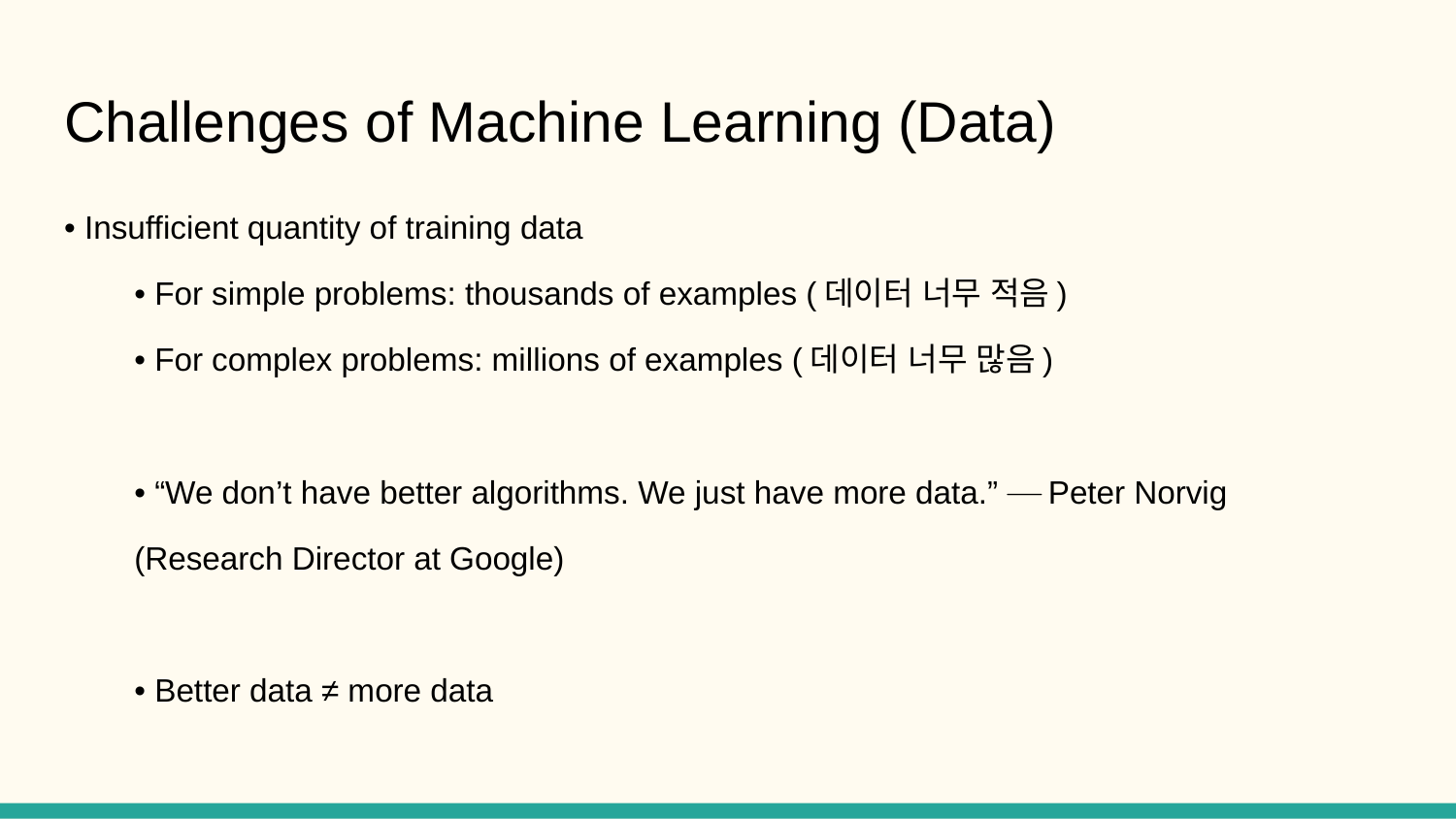

# Challenges of Machine Learning (Data)
• Insufficient quantity of training data
• For simple problems: thousands of examples (데이터 너무 적음)
• For complex problems: millions of examples (데이터 너무 많음)

• “We don’t have better algorithms. We just have more data.” ⎯ Peter Norvig
(Research Director at Google)

• Better data ≠ more data